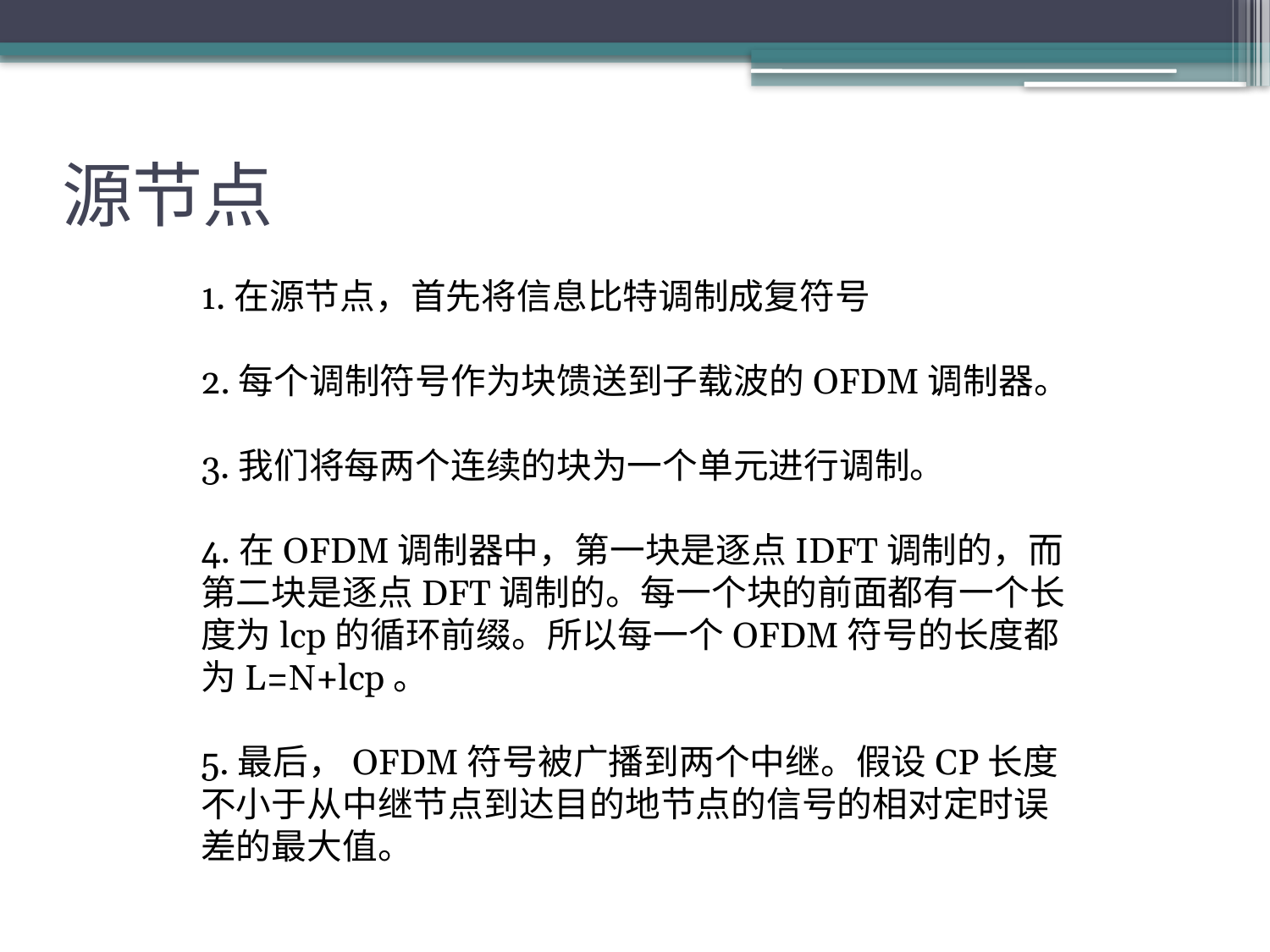

# 源节点
1.在源节点，首先将信息比特调制成复符号

2.每个调制符号作为块馈送到子载波的OFDM调制器。

3.我们将每两个连续的块为一个单元进行调制。

4.在OFDM调制器中，第一块是逐点IDFT调制的，而第二块是逐点DFT调制的。每一个块的前面都有一个长度为lcp的循环前缀。所以每一个OFDM符号的长度都为L=N+lcp。

5.最后，OFDM符号被广播到两个中继。假设CP长度不小于从中继节点到达目的地节点的信号的相对定时误差的最大值。